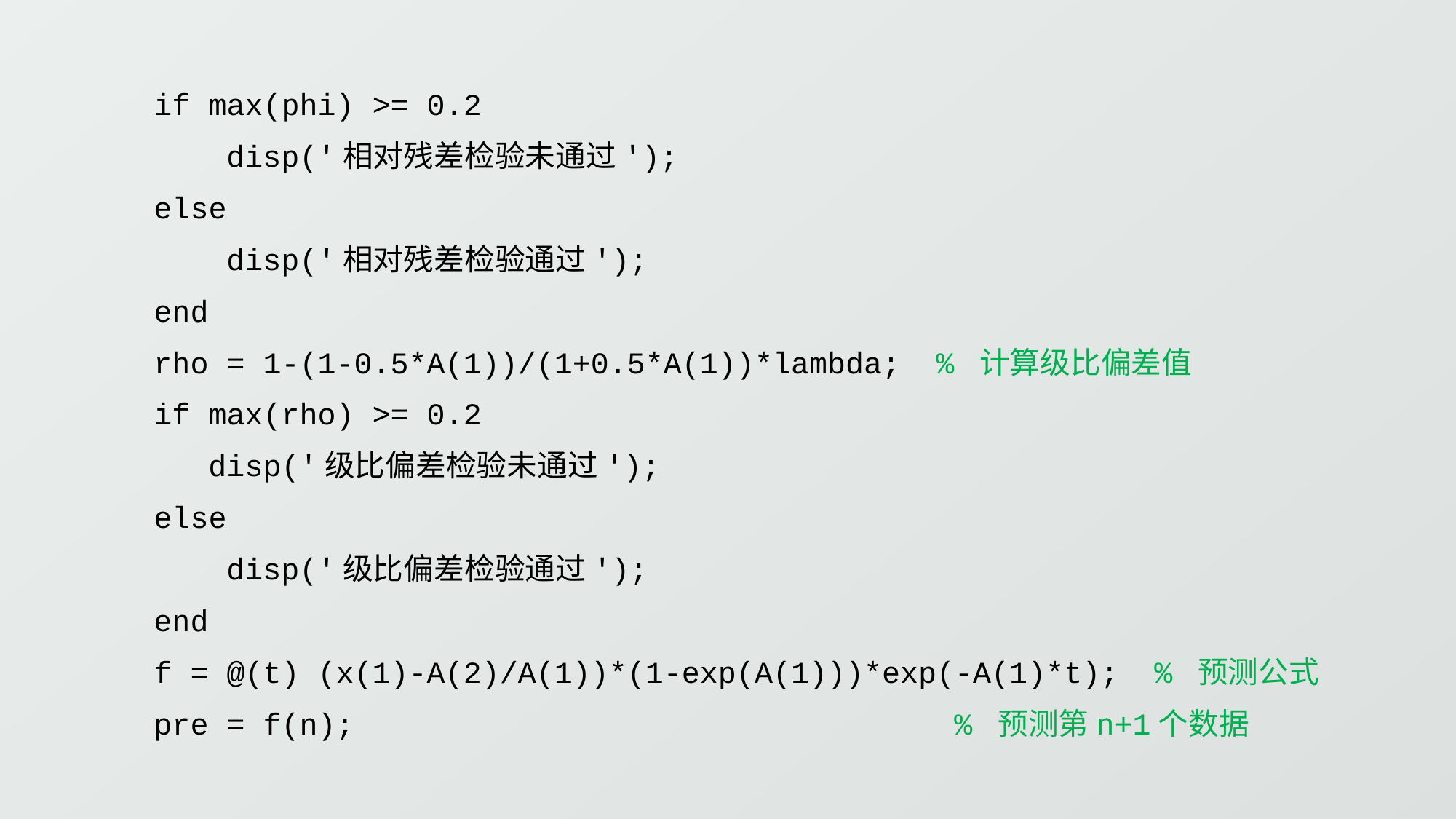

if max(phi) >= 0.2
    disp('相对残差检验未通过');
else
    disp('相对残差检验通过');
end
rho = 1-(1-0.5*A(1))/(1+0.5*A(1))*lambda;  % 计算级比偏差值
if max(rho) >= 0.2
   disp('级比偏差检验未通过');
else
    disp('级比偏差检验通过');
end
f = @(t) (x(1)-A(2)/A(1))*(1-exp(A(1)))*exp(-A(1)*t);  % 预测公式
pre = f(n);                                 % 预测第n+1个数据